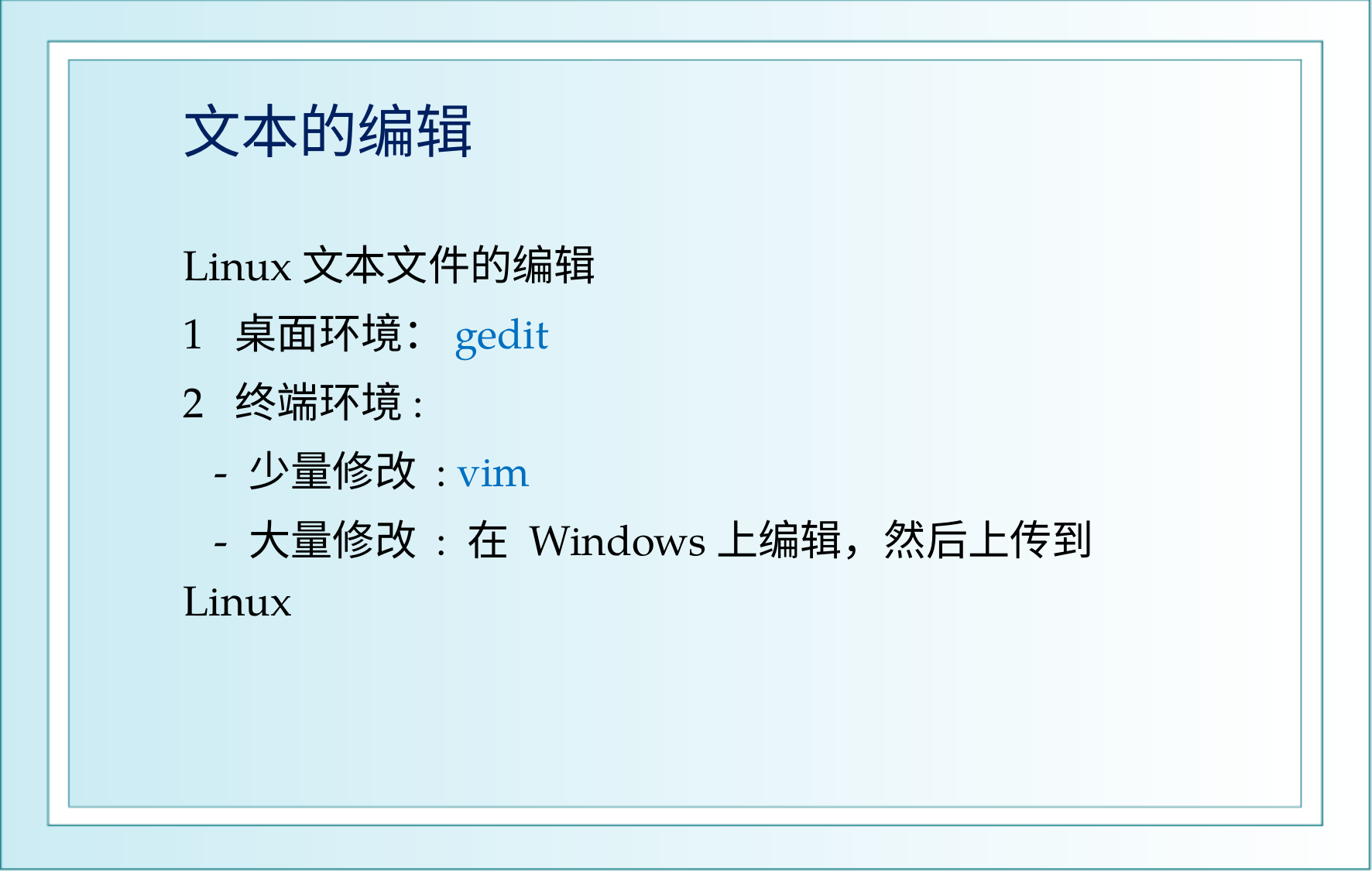

# 文本的编辑
Linux文本文件的编辑
1  桌面环境：gedit
2  终端环境:
   - 少量修改 : vim
   - 大量修改 : 在 Windows上编辑，然后上传到Linux